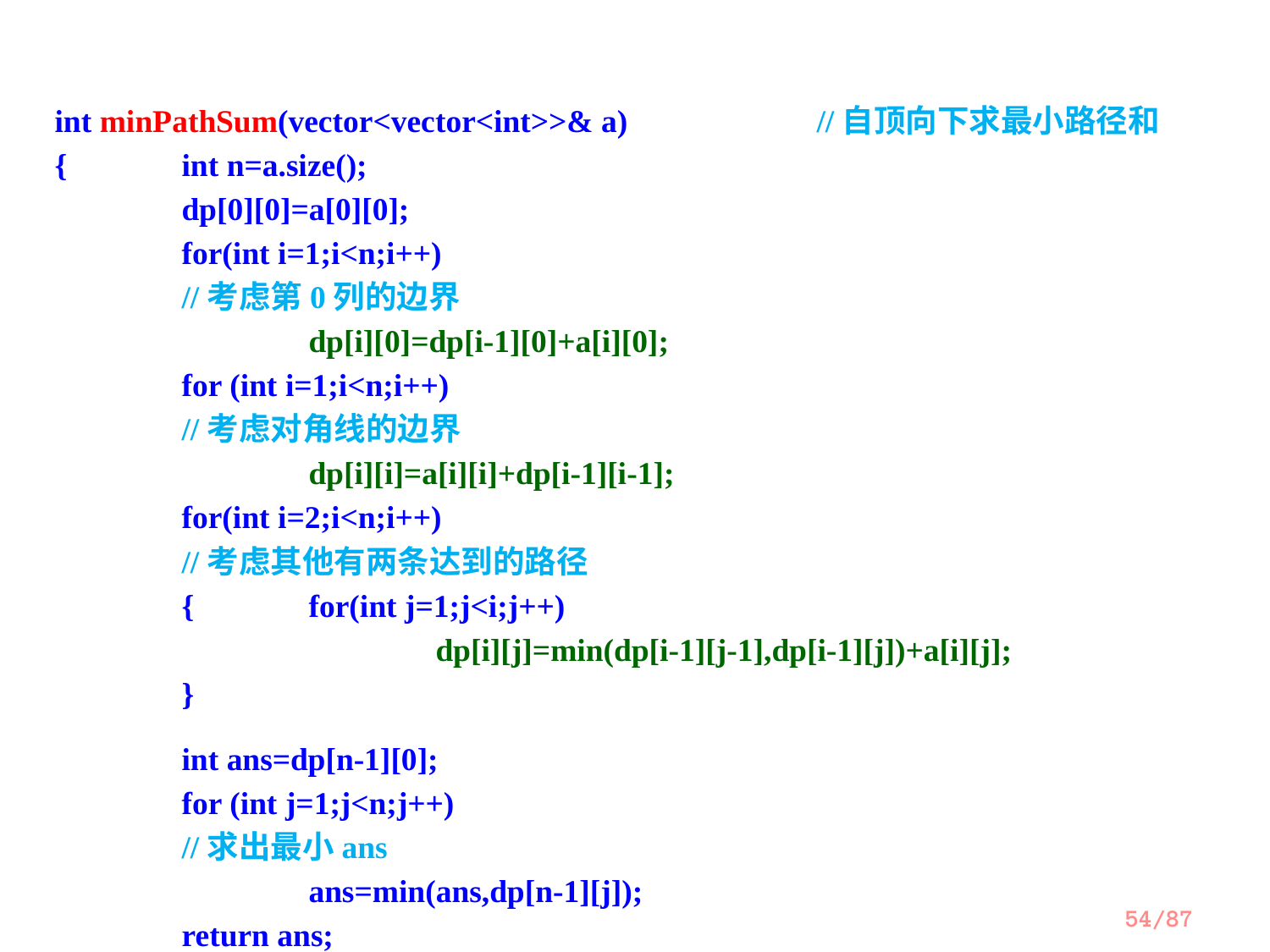

int minPathSum(vector<vector<int>>& a)		//自顶向下求最小路径和
{	int n=a.size();
	dp[0][0]=a[0][0];
	for(int i=1;i<n;i++)							//考虑第0列的边界
		dp[i][0]=dp[i-1][0]+a[i][0];
	for (int i=1;i<n;i++)							//考虑对角线的边界
		dp[i][i]=a[i][i]+dp[i-1][i-1];
	for(int i=2;i<n;i++)							//考虑其他有两条达到的路径
	{	for(int j=1;j<i;j++)
			dp[i][j]=min(dp[i-1][j-1],dp[i-1][j])+a[i][j];
	}
	int ans=dp[n-1][0];
	for (int j=1;j<n;j++)							//求出最小ans
		ans=min(ans,dp[n-1][j]);
	return ans;
}
54/87